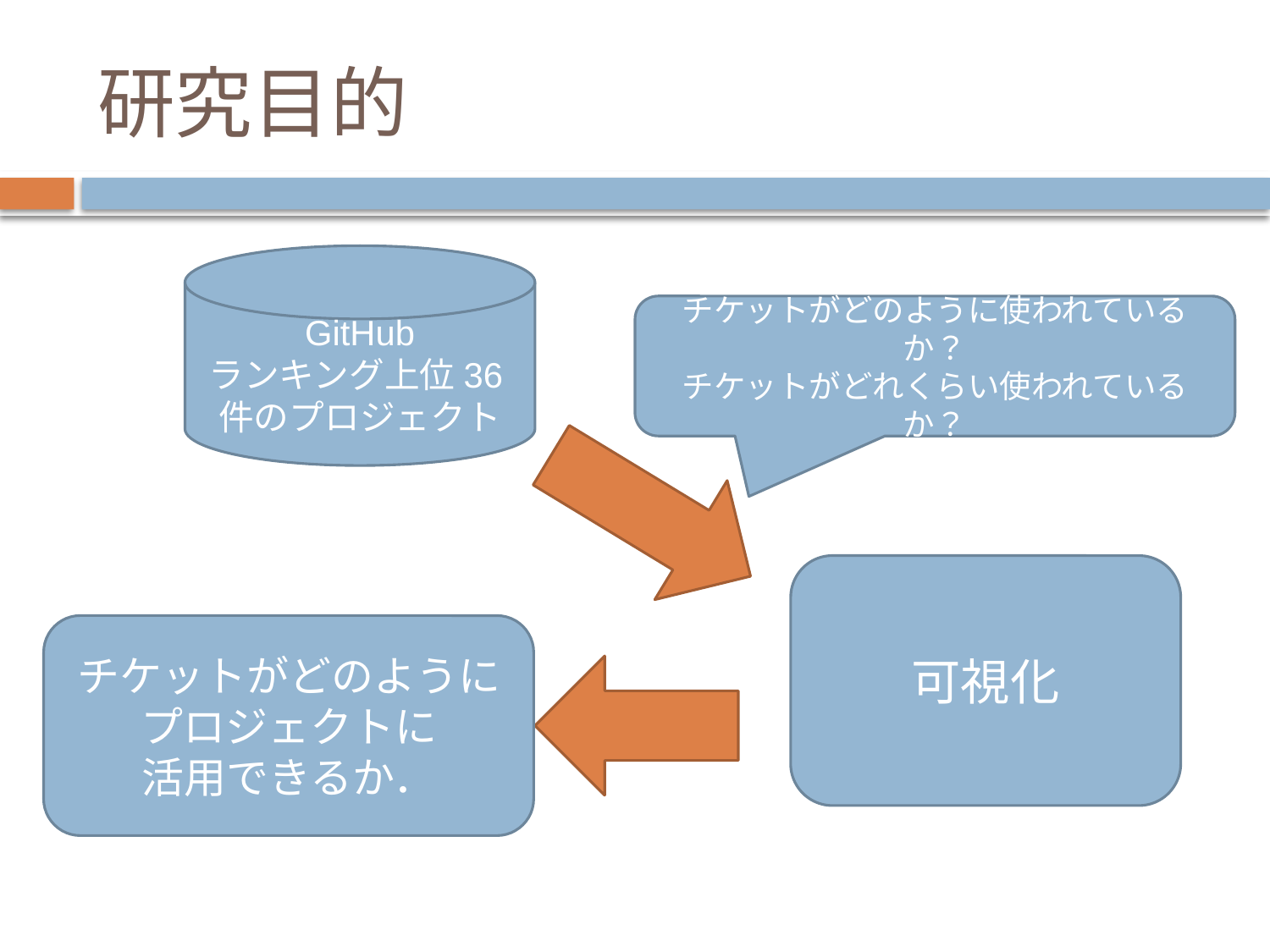

# 研究目的
GitHub
ランキング上位36件のプロジェクト
チケットがどのように使われているか？
チケットがどれくらい使われているか？

可視化
チケットがどのように
プロジェクトに
活用できるか．